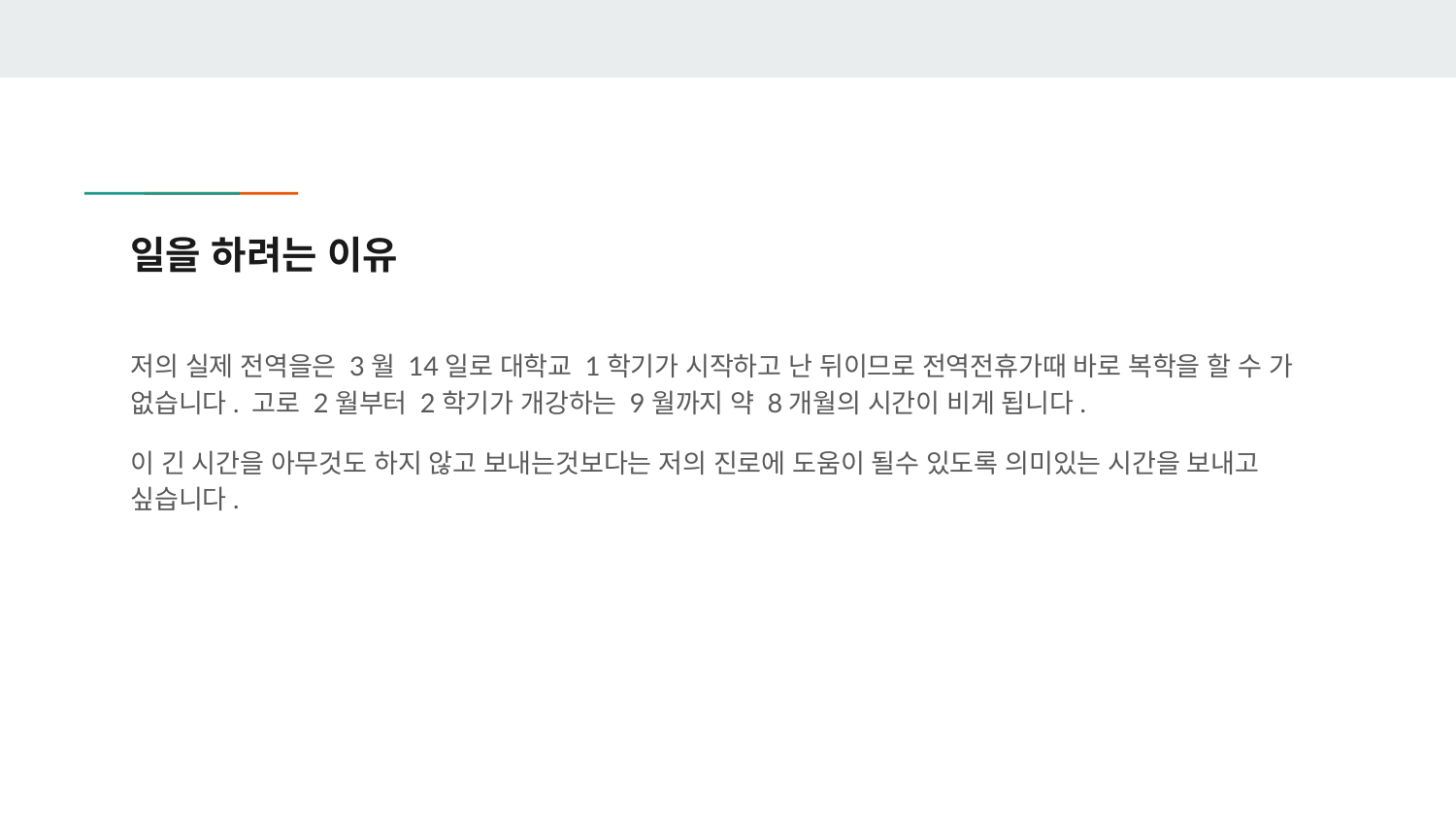

# 일을 하려는 이유
저의 실제 전역을은 3월 14일로 대학교 1학기가 시작하고 난 뒤이므로 전역전휴가때 바로 복학을 할 수 가 없습니다. 고로 2월부터 2학기가 개강하는 9월까지 약 8개월의 시간이 비게 됩니다.
이 긴 시간을 아무것도 하지 않고 보내는것보다는 저의 진로에 도움이 될수 있도록 의미있는 시간을 보내고 싶습니다.